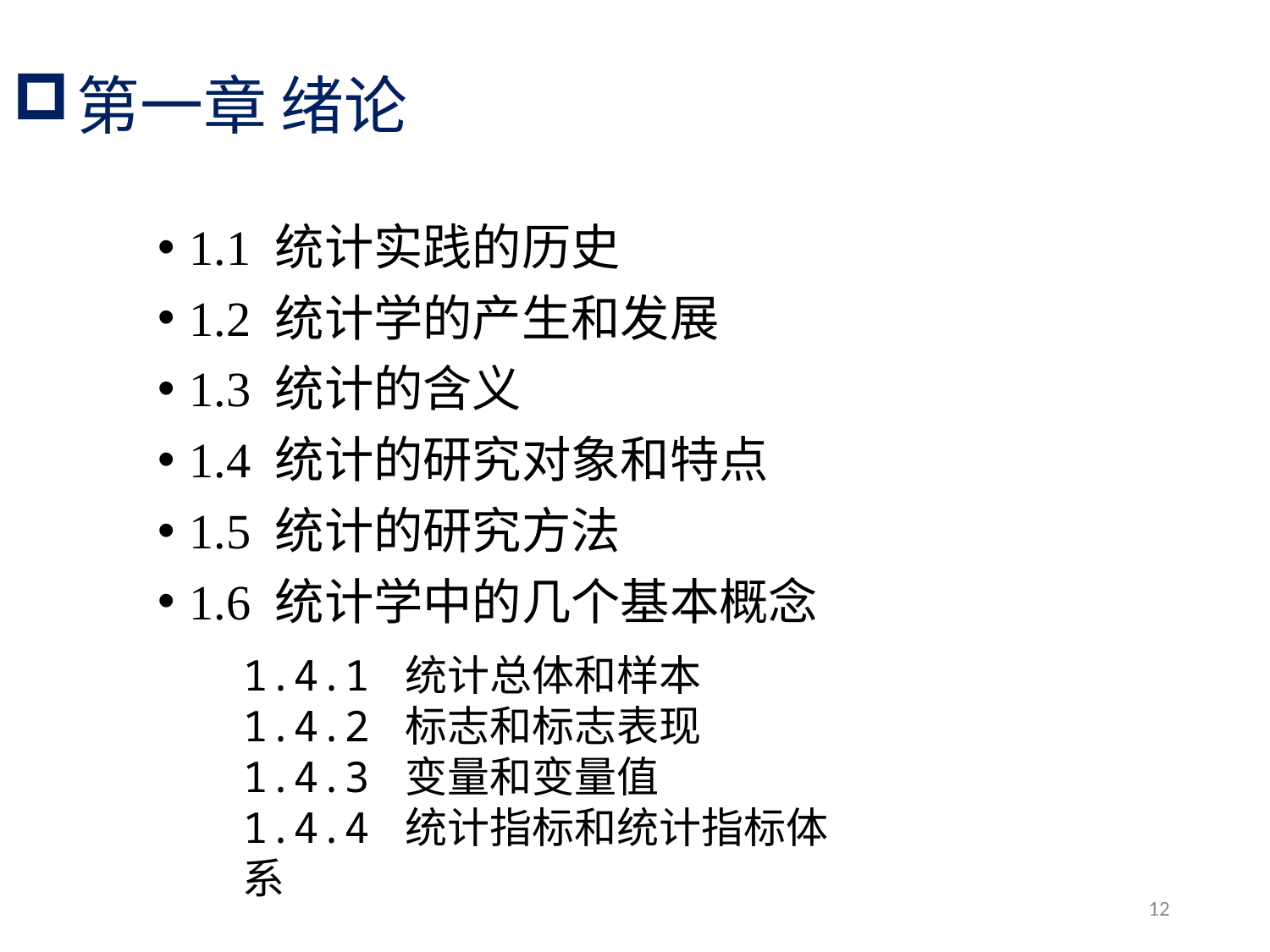

第一章 绪论
1.1 统计实践的历史
1.2 统计学的产生和发展
1.3 统计的含义
1.4 统计的研究对象和特点
1.5 统计的研究方法
1.6 统计学中的几个基本概念

1.4.1 统计总体和样本
1.4.2 标志和标志表现
1.4.3 变量和变量值
1.4.4 统计指标和统计指标体系
12